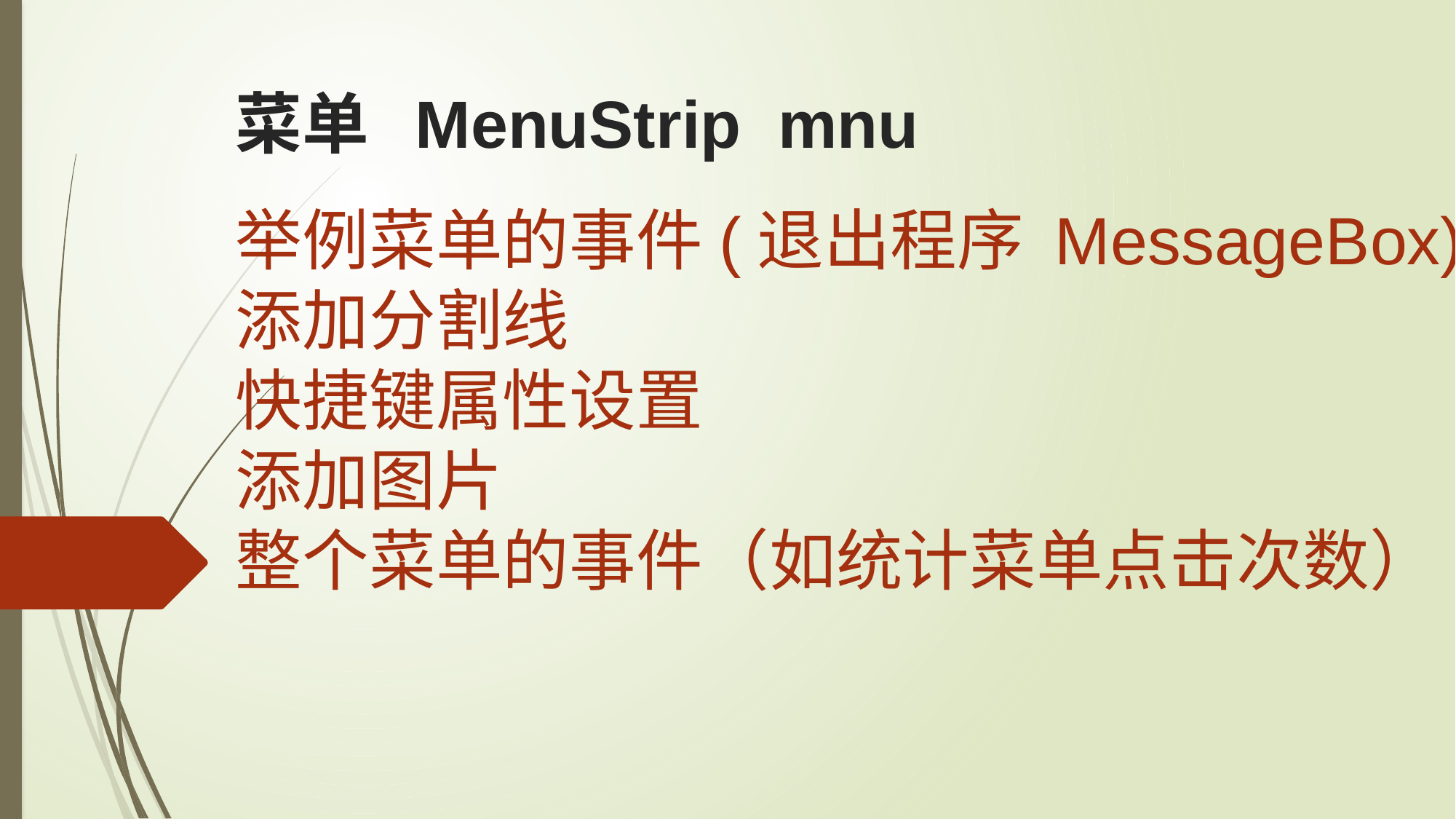

菜单  MenuStrip  mnu

举例菜单的事件(退出程序 MessageBox)
添加分割线
快捷键属性设置
添加图片
整个菜单的事件（如统计菜单点击次数）